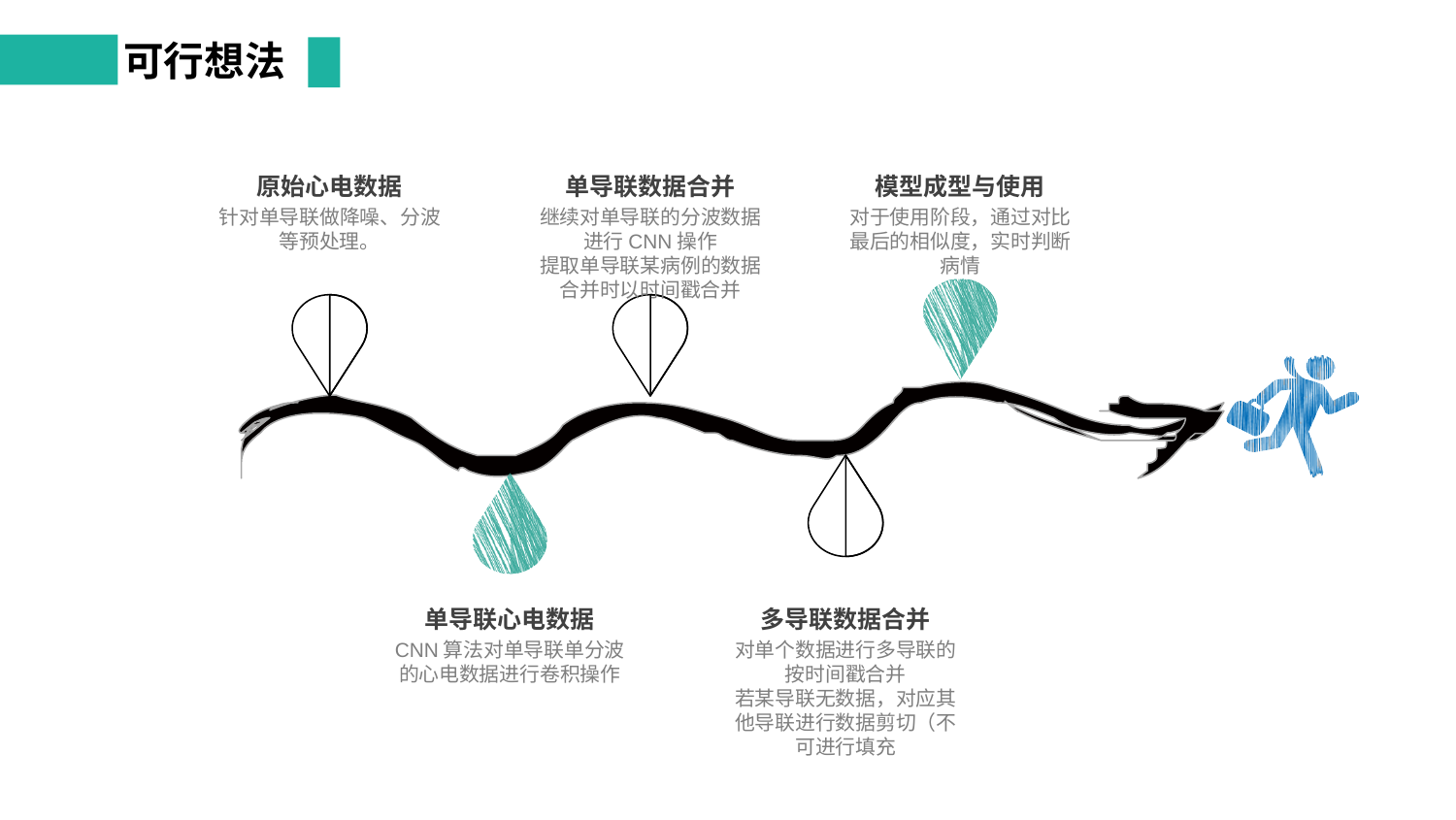

可行想法
原始心电数据
针对单导联做降噪、分波等预处理。
模型成型与使用
对于使用阶段，通过对比最后的相似度，实时判断病情
单导联数据合并
继续对单导联的分波数据进行CNN操作
提取单导联某病例的数据
合并时以时间戳合并

单导联心电数据
CNN算法对单导联单分波的心电数据进行卷积操作
多导联数据合并
对单个数据进行多导联的按时间戳合并
若某导联无数据，对应其他导联进行数据剪切（不可进行填充